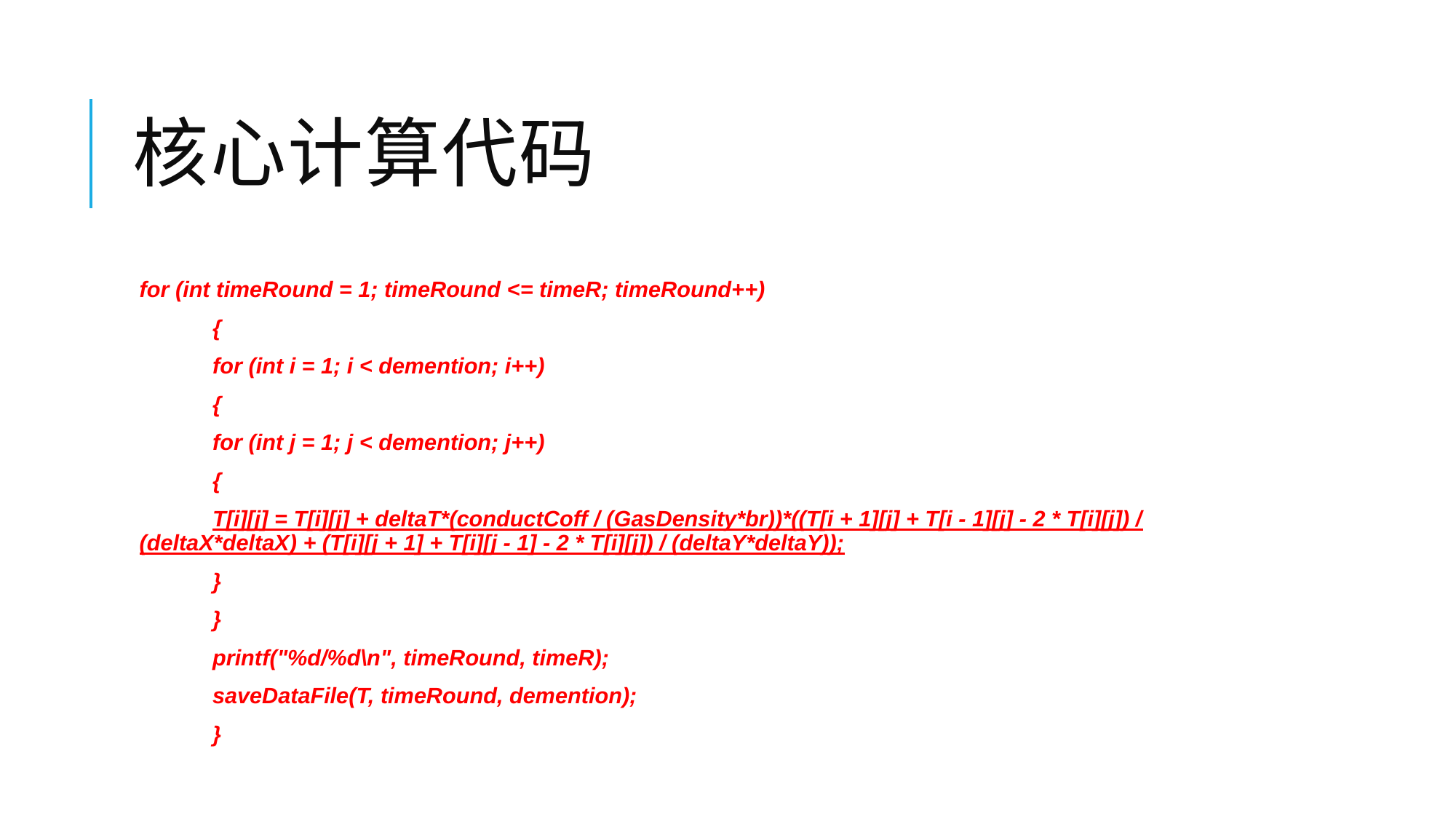

# 核心计算代码
for (int timeRound = 1; timeRound <= timeR; timeRound++)
	{
		for (int i = 1; i < demention; i++)
		{
			for (int j = 1; j < demention; j++)
			{
				T[i][j] = T[i][j] + deltaT*(conductCoff / (GasDensity*br))*((T[i + 1][j] + T[i - 1][j] - 2 * T[i][j]) / (deltaX*deltaX) + (T[i][j + 1] + T[i][j - 1] - 2 * T[i][j]) / (deltaY*deltaY));
			}
		}
		printf("%d/%d\n", timeRound, timeR);
		saveDataFile(T, timeRound, demention);
	}